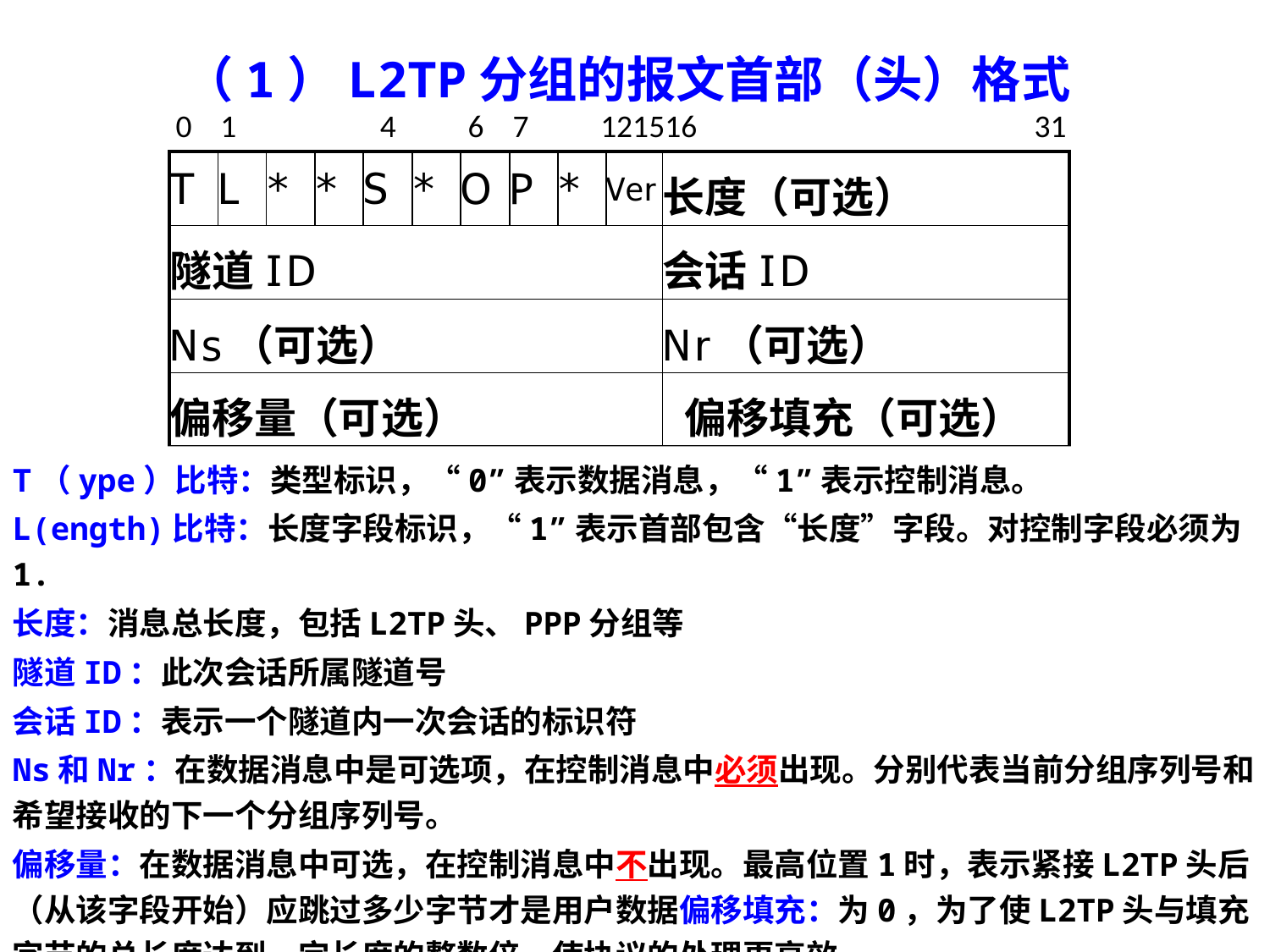

（1）L2TP分组的报文首部（头）格式
  0    1                    4          6    7          121516                                               31
| T | L | \* | \* | S | \* | O | P | \* | Ver | 长度（可选） |
| --- | --- | --- | --- | --- | --- | --- | --- | --- | --- | --- |
| 隧道ID |  |  |  |  |  |  |  |  |  | 会话ID |
| Ns（可选） |  |  |  |  |  |  |  |  |  | Nr（可选） |
| 偏移量（可选） |  |  |  |  |  |  |  |  |  | 偏移填充（可选） |
T（ype）比特：类型标识，“0”表示数据消息，“1”表示控制消息。
L(ength)比特：长度字段标识，“1”表示首部包含“长度”字段。对控制字段必须为1.
长度：消息总长度，包括L2TP头、PPP分组等
隧道ID：此次会话所属隧道号
会话ID：表示一个隧道内一次会话的标识符
Ns和Nr：在数据消息中是可选项，在控制消息中必须出现。分别代表当前分组序列号和希望接收的下一个分组序列号。
偏移量：在数据消息中可选，在控制消息中不出现。最高位置1时，表示紧接L2TP头后（从该字段开始）应跳过多少字节才是用户数据偏移填充：为0，为了使L2TP头与填充字节的总长度达到一定长度的整数倍，使协议的处理更高效。
Ver：L2TP的版本，目前取值为2
T：消息类型,取0为数据消息，取1为控制消息
L：取0表示无长度字段，取1表示有长度字段
*：表示保留字段，置0
S：为0表示不出现序列号，为1表示出现序列号。控制消息中须置1
O：为0表示偏移字段不出现，为1表示出现。控制消息中必须置0
P：为0表示不设置优先权，为1表示设置优先权。控制消息中须置0
Ver：L2TP的版本，目前取值为2